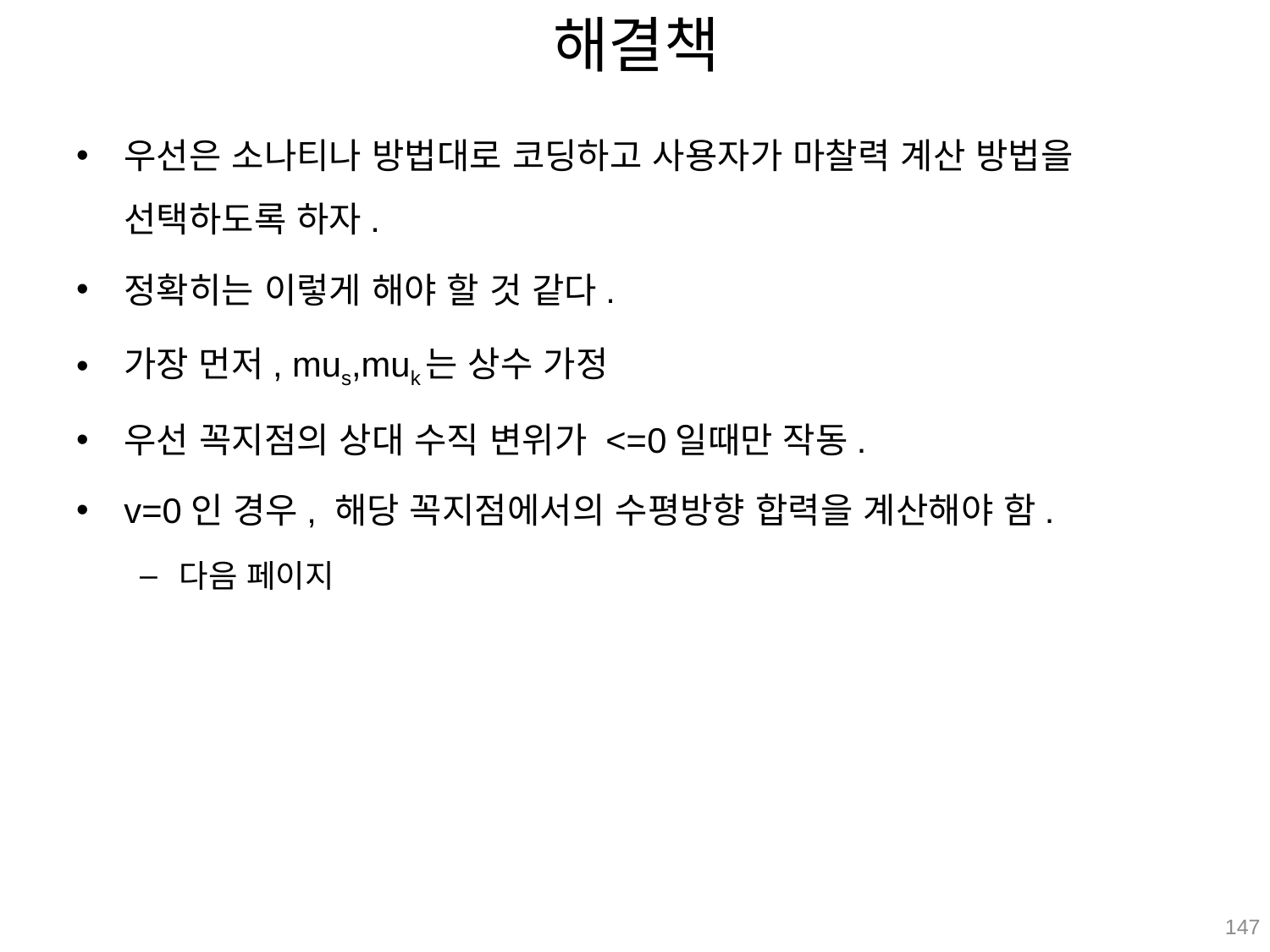

# 해결책
우선은 소나티나 방법대로 코딩하고 사용자가 마찰력 계산 방법을 선택하도록 하자.
정확히는 이렇게 해야 할 것 같다.
가장 먼저, mus,muk는 상수 가정
우선 꼭지점의 상대 수직 변위가 <=0일때만 작동.
v=0인 경우, 해당 꼭지점에서의 수평방향 합력을 계산해야 함.
다음 페이지
147